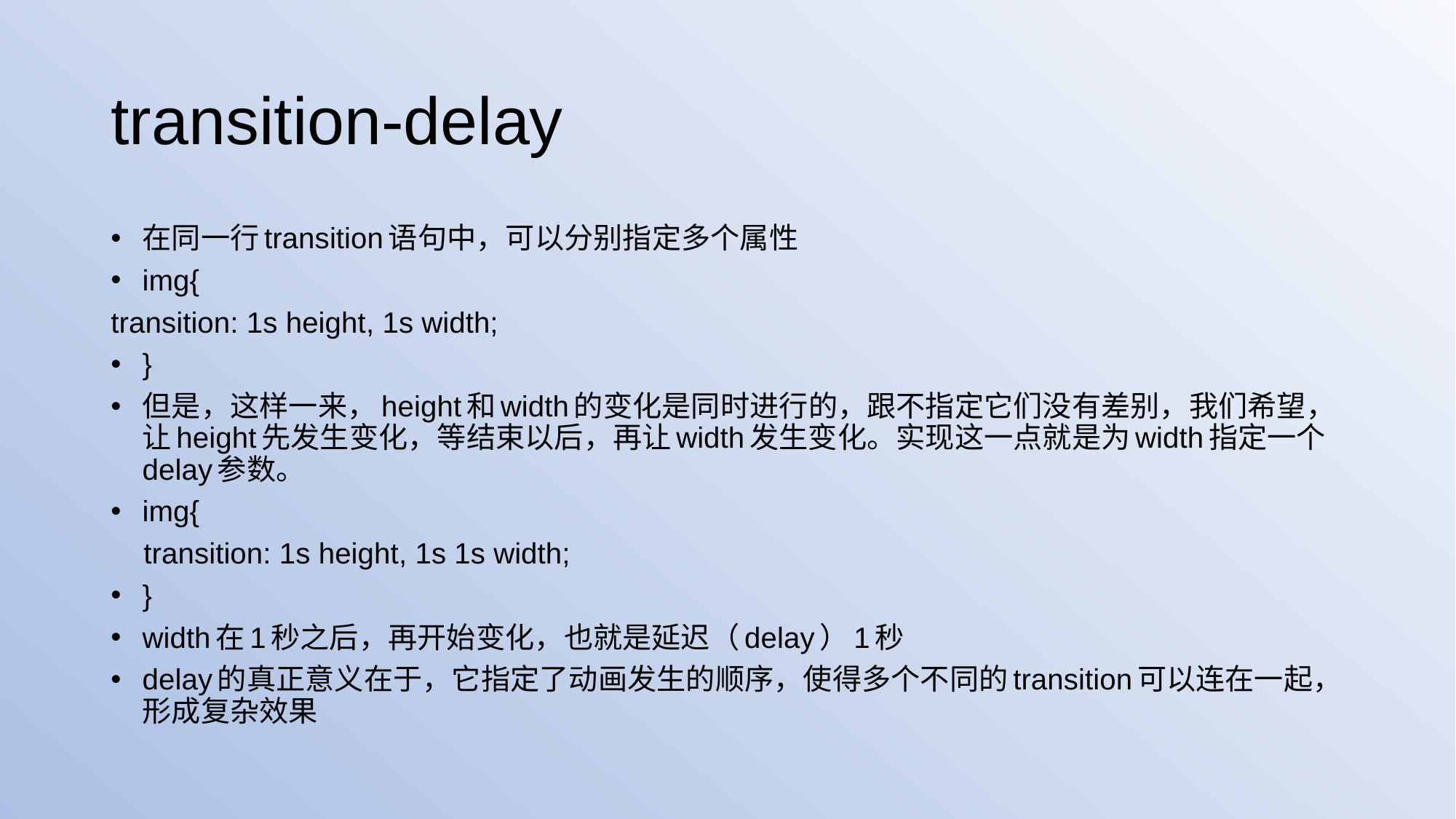

# transition-delay
在同一行transition语句中，可以分别指定多个属性
img{
transition: 1s height, 1s width;
}
但是，这样一来，height和width的变化是同时进行的，跟不指定它们没有差别，我们希望，让height先发生变化，等结束以后，再让width发生变化。实现这一点就是为width指定一个delay参数。
img{
    transition: 1s height, 1s 1s width;
}
width在1秒之后，再开始变化，也就是延迟（delay）1秒
delay的真正意义在于，它指定了动画发生的顺序，使得多个不同的transition可以连在一起，形成复杂效果